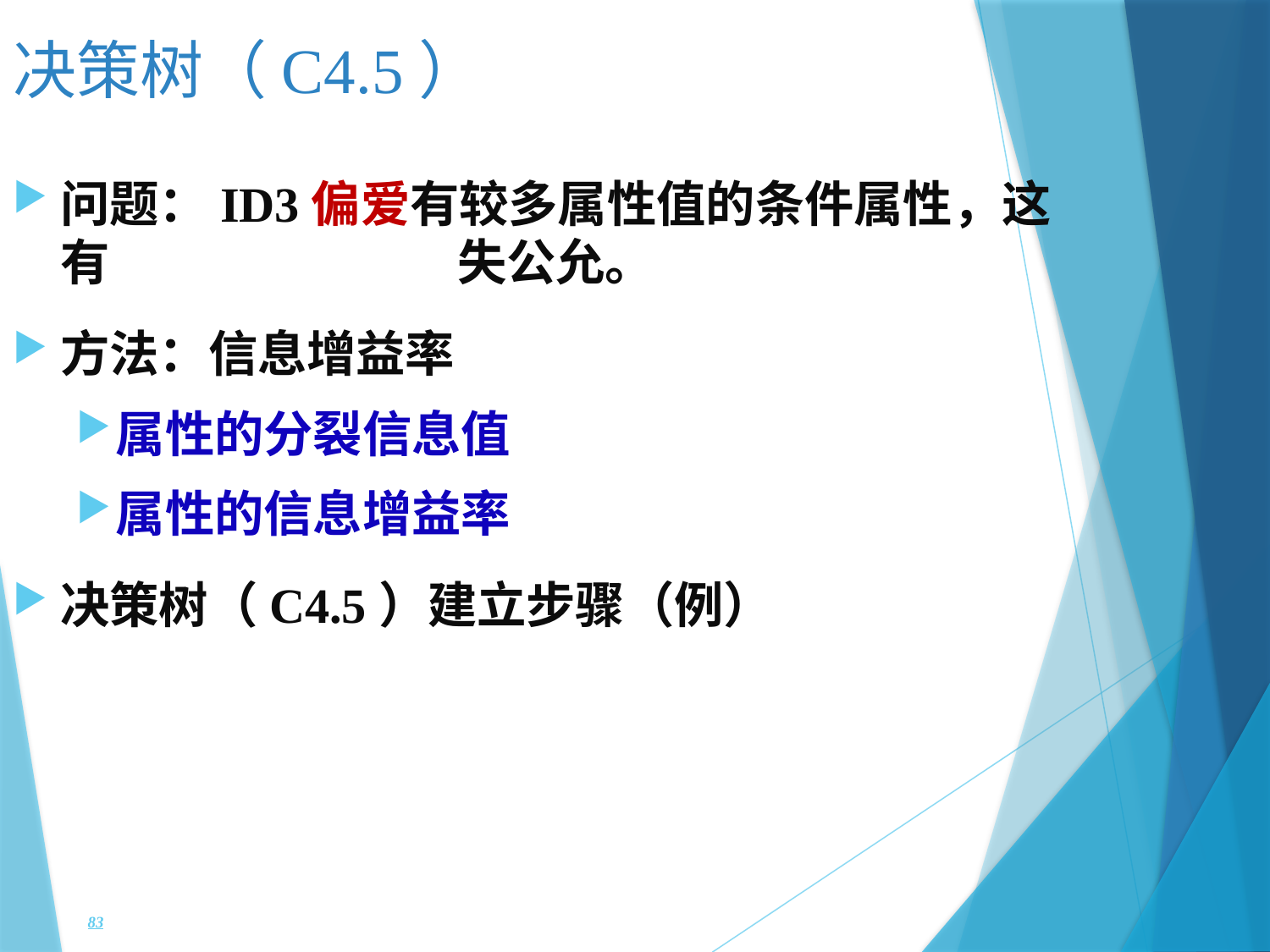

决策树（C4.5）
问题：ID3偏爱有较多属性值的条件属性，这有                               失公允。
方法：信息增益率
属性的分裂信息值
属性的信息增益率
决策树（C4.5）建立步骤（例）
83